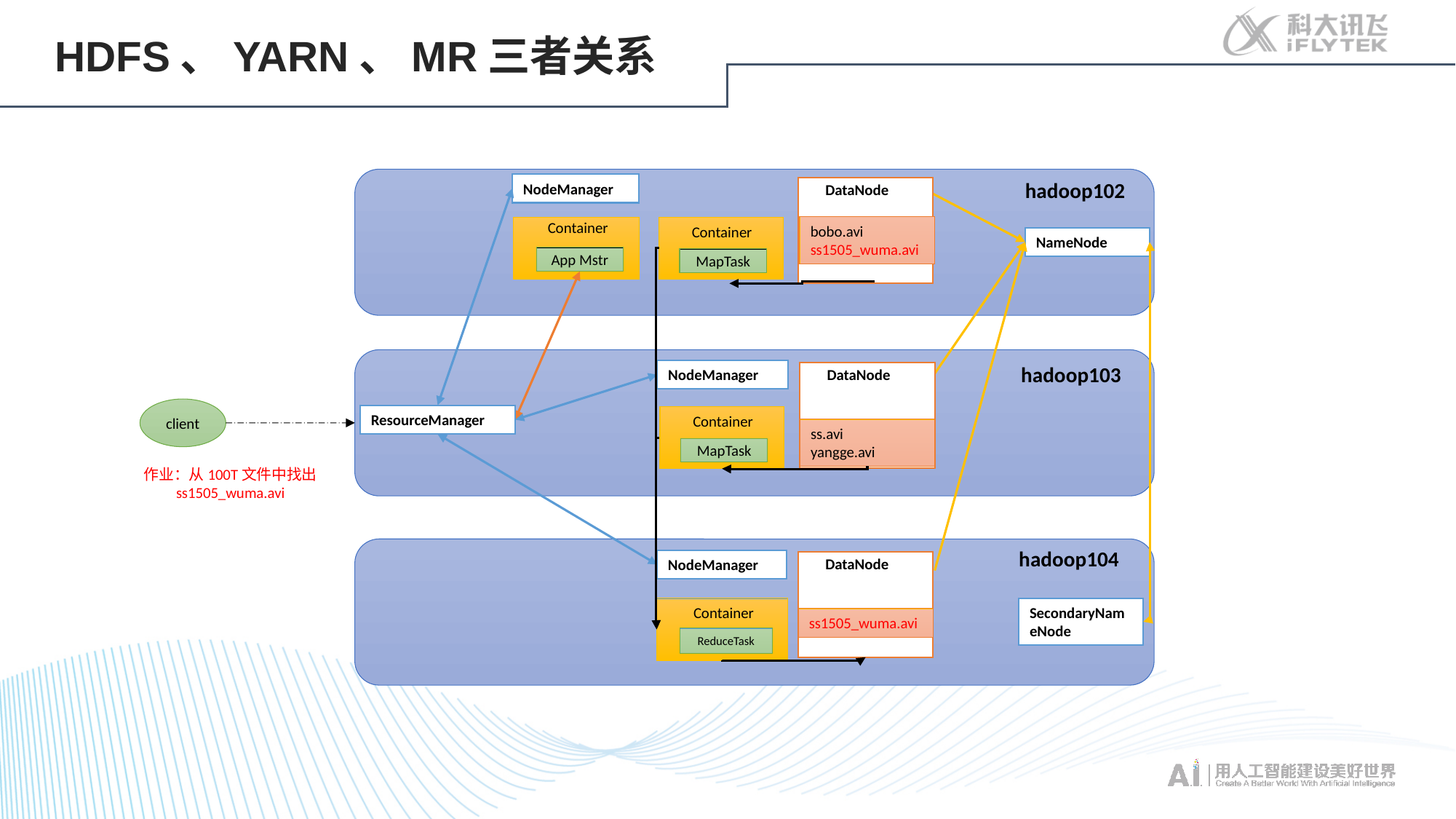

# HDFS、YARN、MR三者关系

hadoop102
NodeManager
DataNode

Container
bobo.avi
ss1505_wuma.avi

Container
NameNode
App Mstr
MapTask

hadoop103
DataNode
NodeManager

client
ResourceManager

Container
ss.avi
yangge.avi
MapTask
作业：从100T文件中找出
ss1505_wuma.avi

hadoop104
DataNode
NodeManager

SecondaryNameNode
Container

ss1505_wuma.avi
ReduceTask